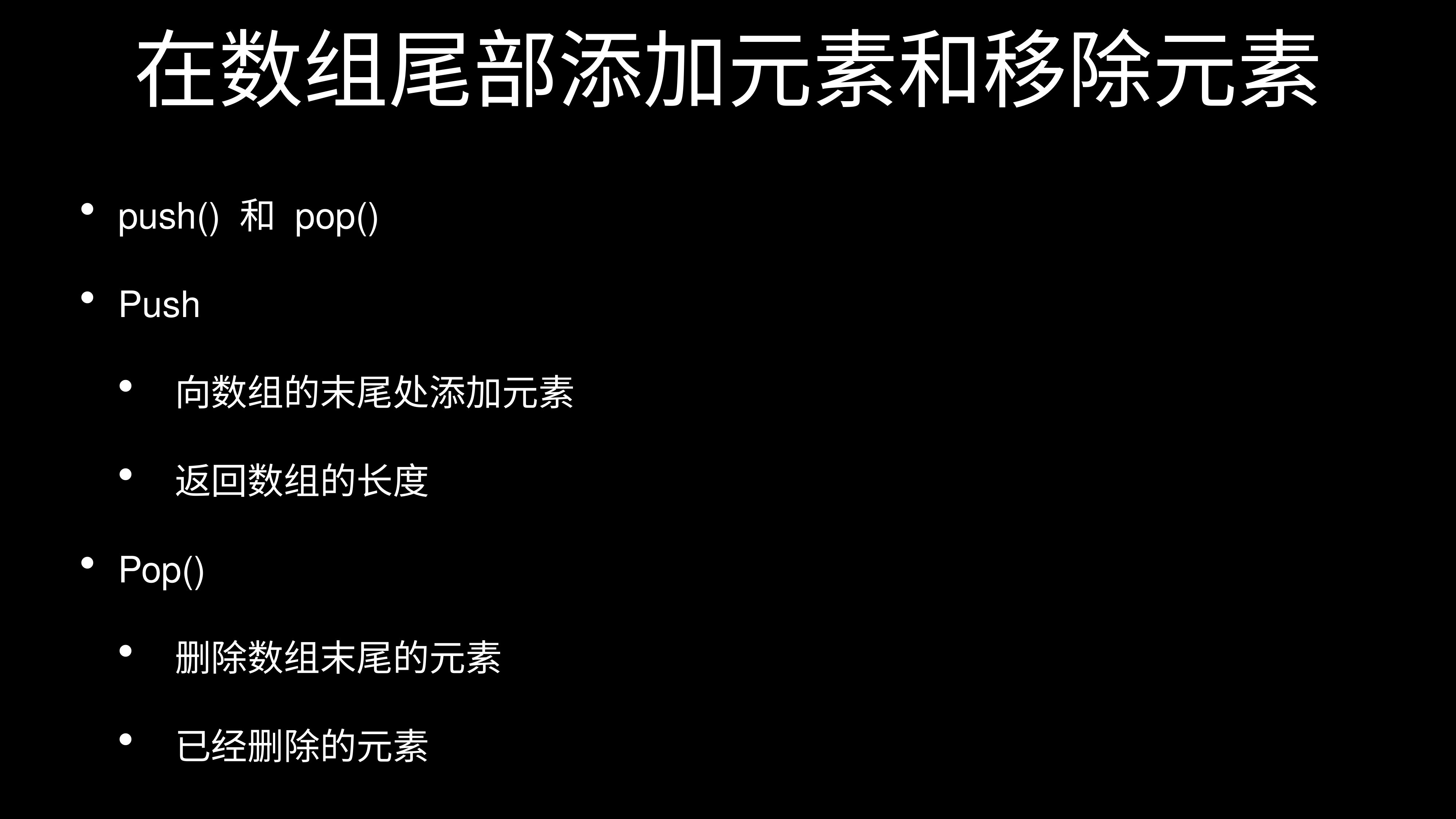

# 在数组尾部添加元素和移除元素
push() 和 pop()
Push
 向数组的末尾处添加元素
 返回数组的长度
Pop()
 删除数组末尾的元素
 已经删除的元素